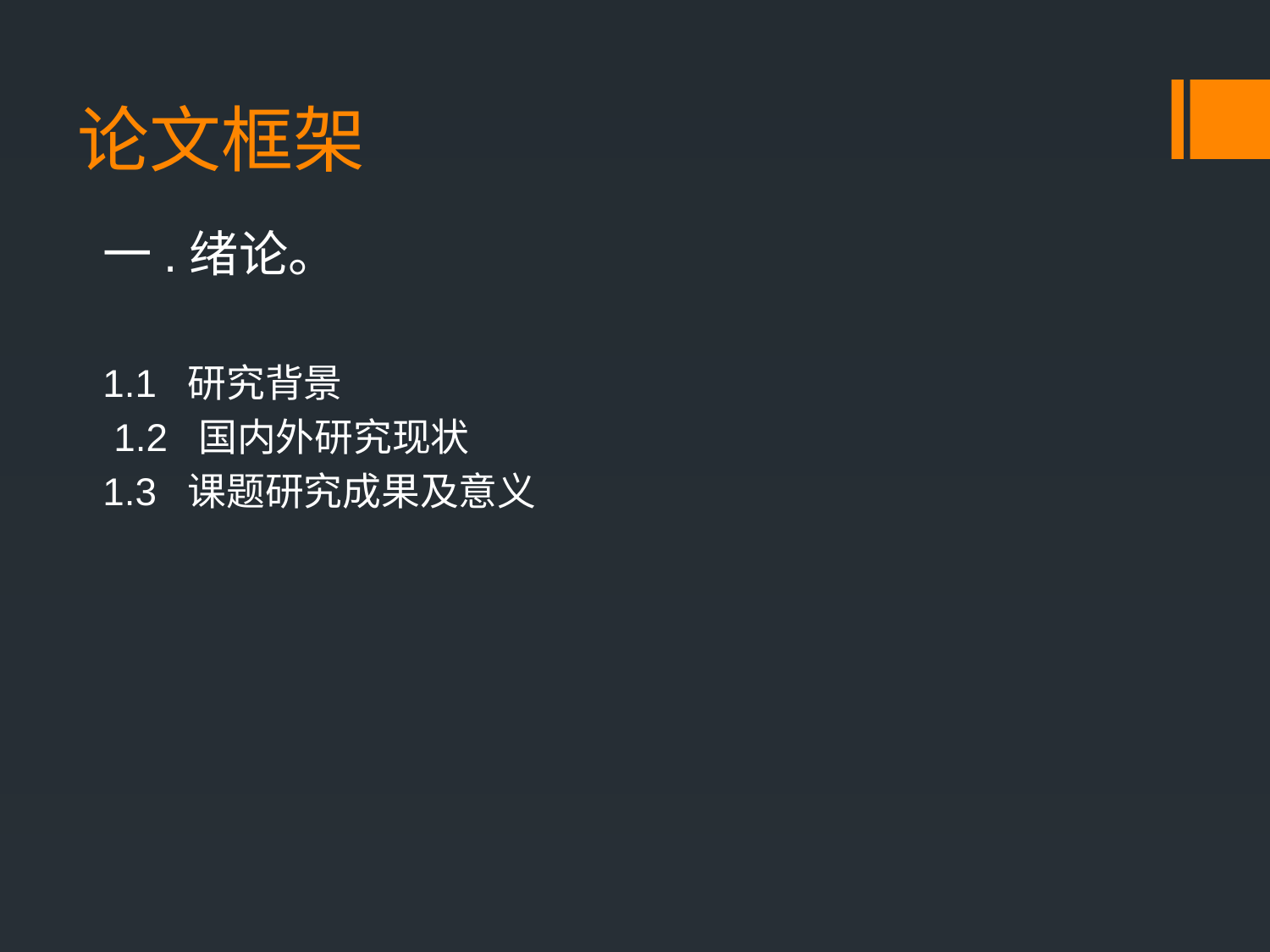

# 论文框架
一.绪论。

1.1  研究背景
 1.2  国内外研究现状
1.3  课题研究成果及意义